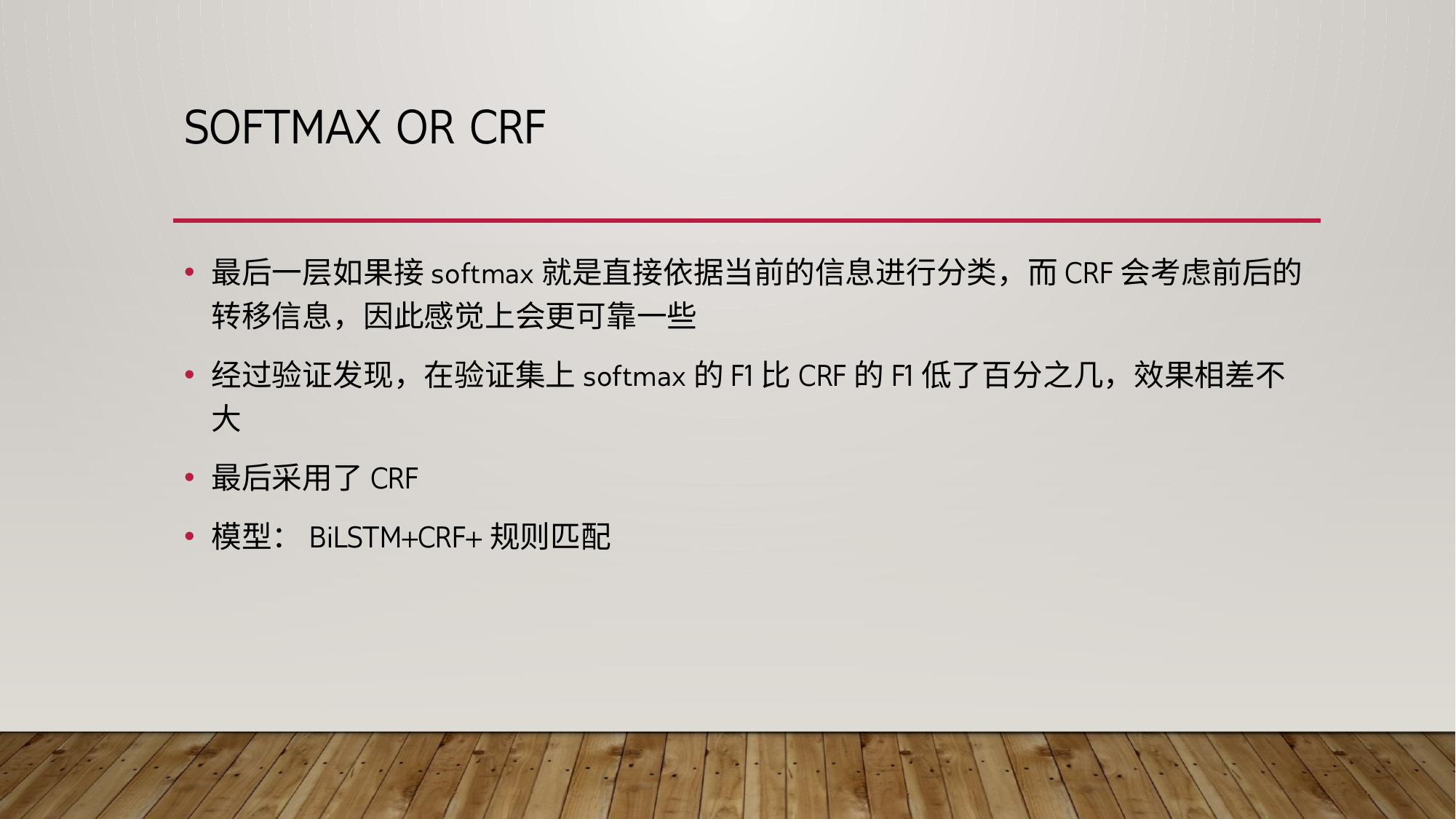

# Softmax or CRF
最后一层如果接softmax就是直接依据当前的信息进行分类，而CRF会考虑前后的转移信息，因此感觉上会更可靠一些
经过验证发现，在验证集上softmax的F1比CRF的F1低了百分之几，效果相差不大
最后采用了CRF
模型：BiLSTM+CRF+规则匹配